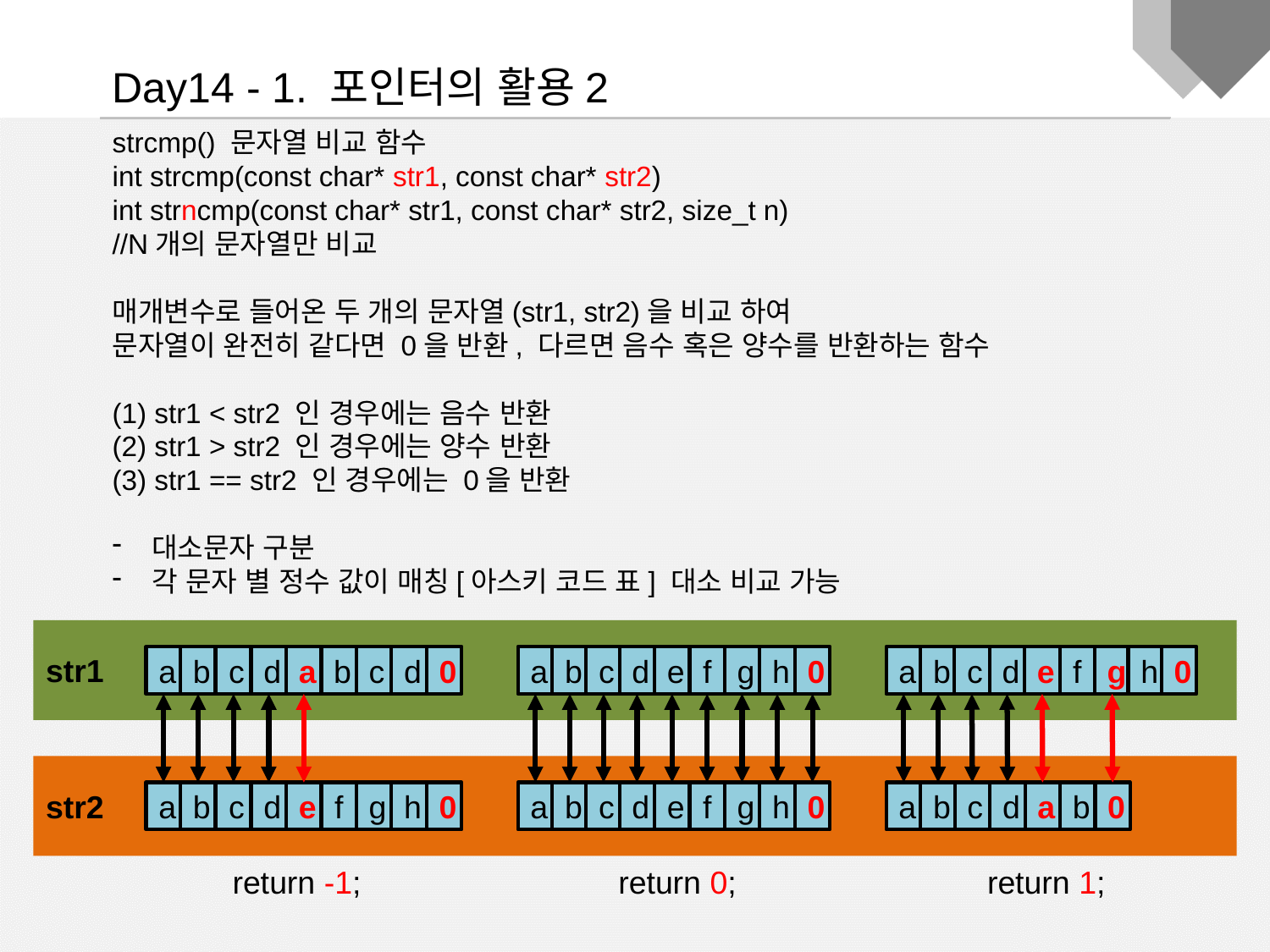

Day14 - 1. 포인터의 활용2
strcmp() 문자열 비교 함수
int strcmp(const char* str1, const char* str2)
int strncmp(const char* str1, const char* str2, size_t n)
//N개의 문자열만 비교

매개변수로 들어온 두 개의 문자열(str1, str2)을 비교 하여
문자열이 완전히 같다면 0을 반환, 다르면 음수 혹은 양수를 반환하는 함수

(1) str1 < str2 인 경우에는 음수 반환
(2) str1 > str2 인 경우에는 양수 반환
(3) str1 == str2 인 경우에는 0을 반환

대소문자 구분
각 문자 별 정수 값이 매칭[아스키 코드 표] 대소 비교 가능

str1

str2
a
b
c
d
a
b
c
d
0
a
b
c
d
e
f
g
h
0
a
b
c
d
e
f
g
h
0
a
b
c
d
e
f
g
h
0
a
b
c
d
e
f
g
h
0
a
b
c
d
a
b
0
return -1;
return 0;
return 1;